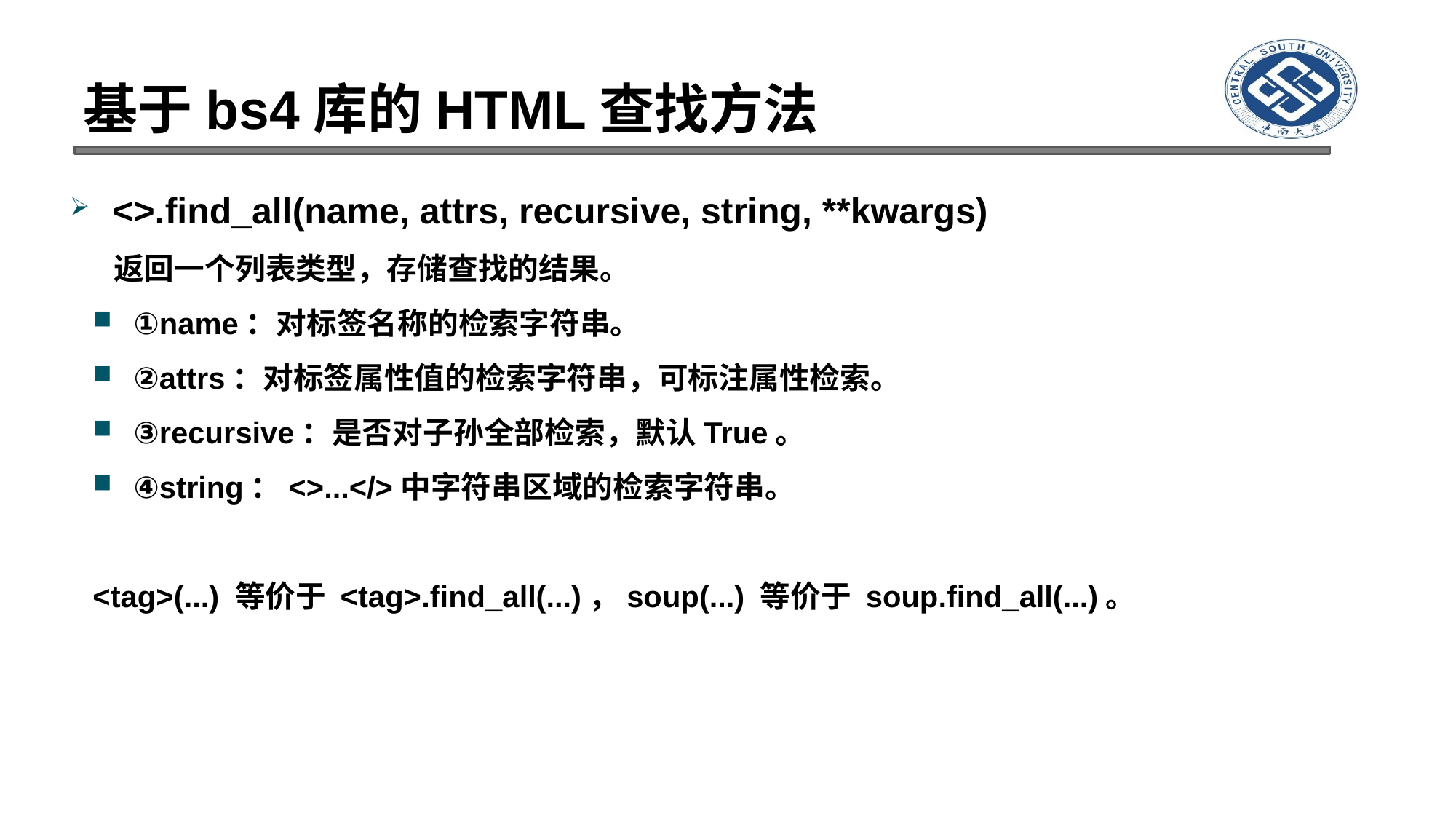

# 基于bs4库的HTML查找方法
<>.find_all(name, attrs, recursive, string, **kwargs)
  返回一个列表类型，存储查找的结果。
①name：对标签名称的检索字符串。
②attrs：对标签属性值的检索字符串，可标注属性检索。
③recursive：是否对子孙全部检索，默认True。
④string：<>...</>中字符串区域的检索字符串。

<tag>(...) 等价于 <tag>.find_all(...)，soup(...) 等价于 soup.find_all(...)。